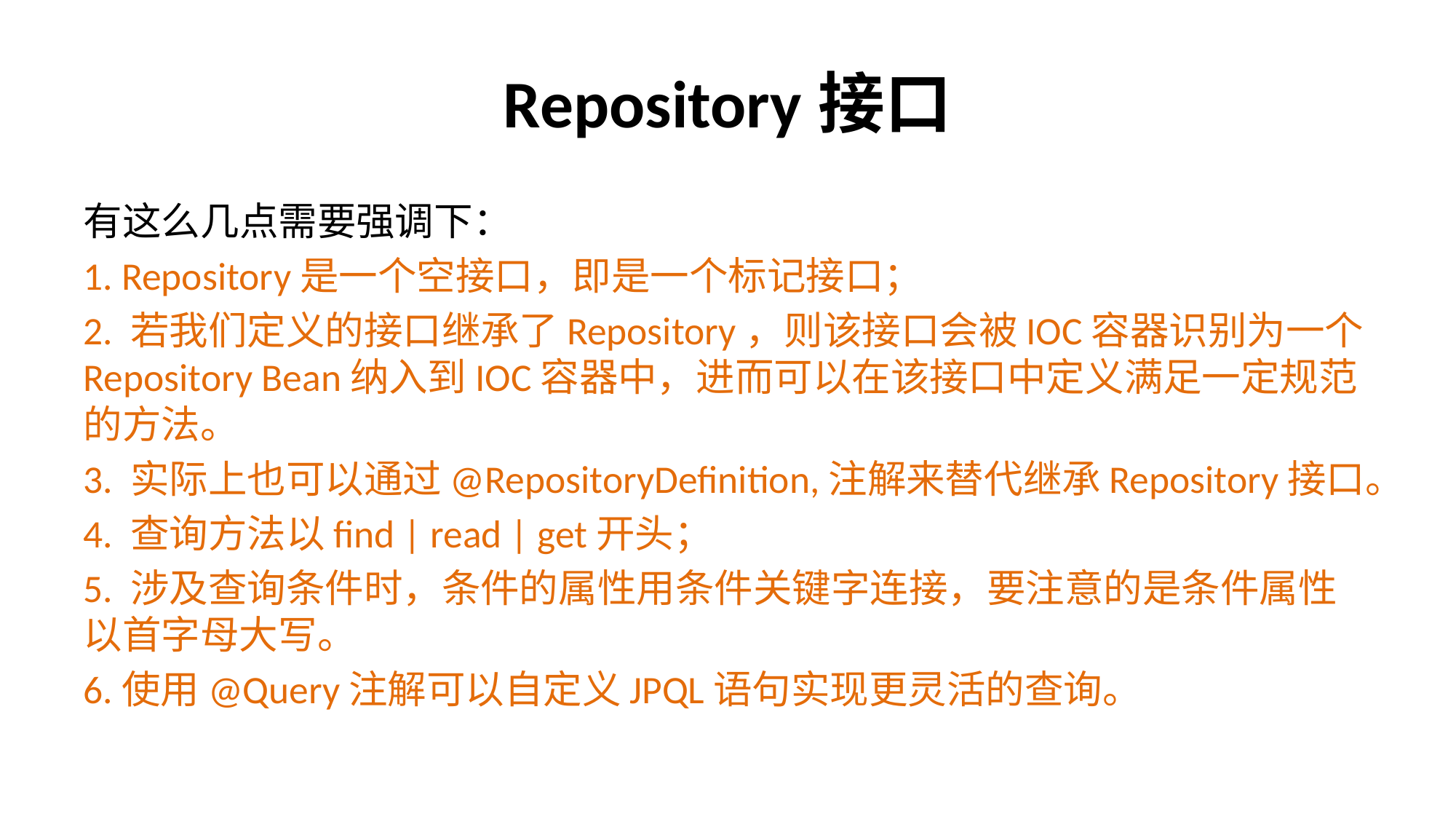

# Repository接口
有这么几点需要强调下：
1. Repository是一个空接口，即是一个标记接口；
2. 若我们定义的接口继承了Repository，则该接口会被IOC容器识别为一个Repository Bean纳入到IOC容器中，进而可以在该接口中定义满足一定规范的方法。
3. 实际上也可以通过@RepositoryDefinition,注解来替代继承Repository接口。
4. 查询方法以find | read | get开头；
5. 涉及查询条件时，条件的属性用条件关键字连接，要注意的是条件属性以首字母大写。
6.使用@Query注解可以自定义JPQL语句实现更灵活的查询。